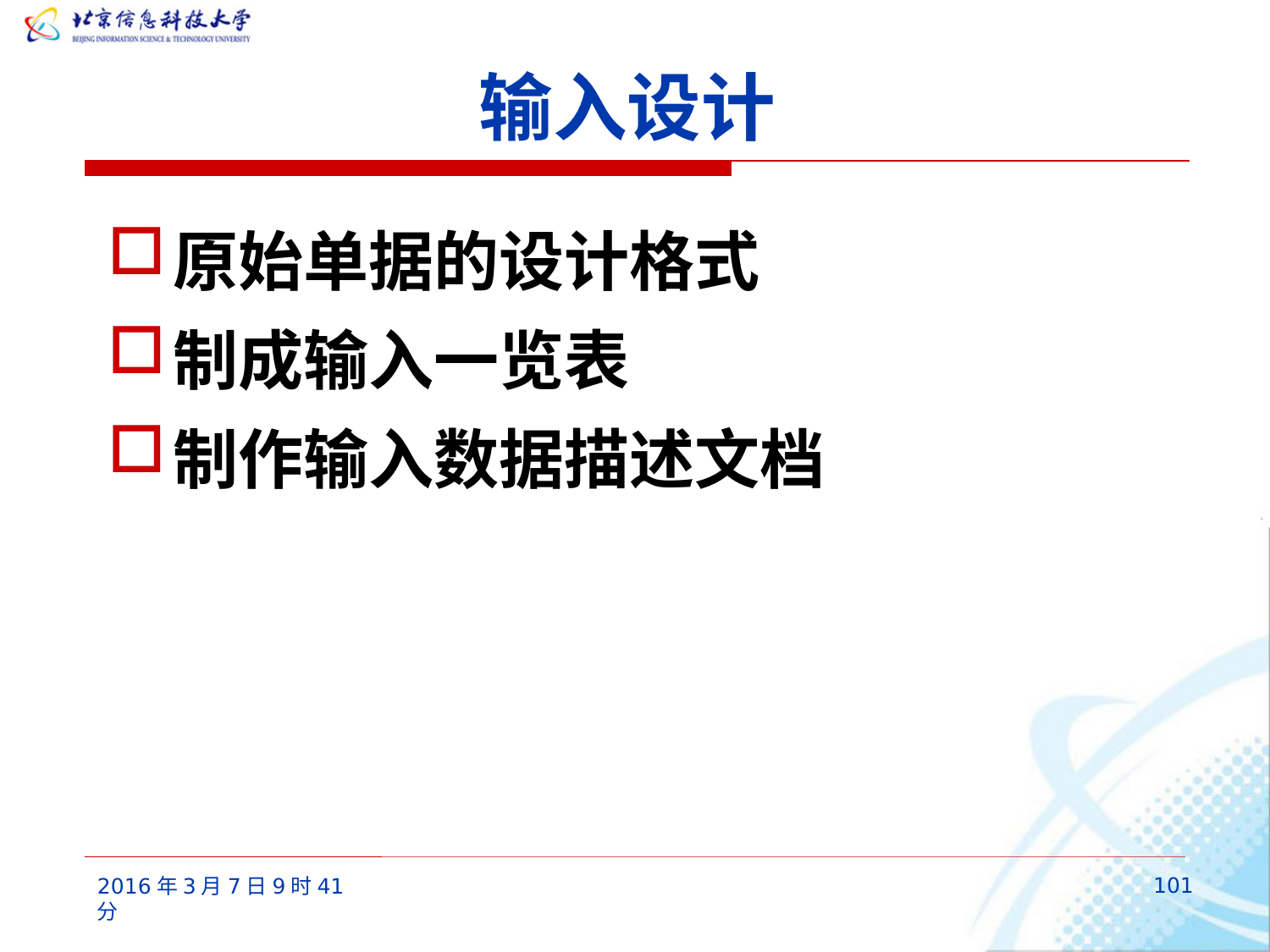

# 输入设计
原始单据的设计格式
制成输入一览表
制作输入数据描述文档
2016年3月7日9时41分